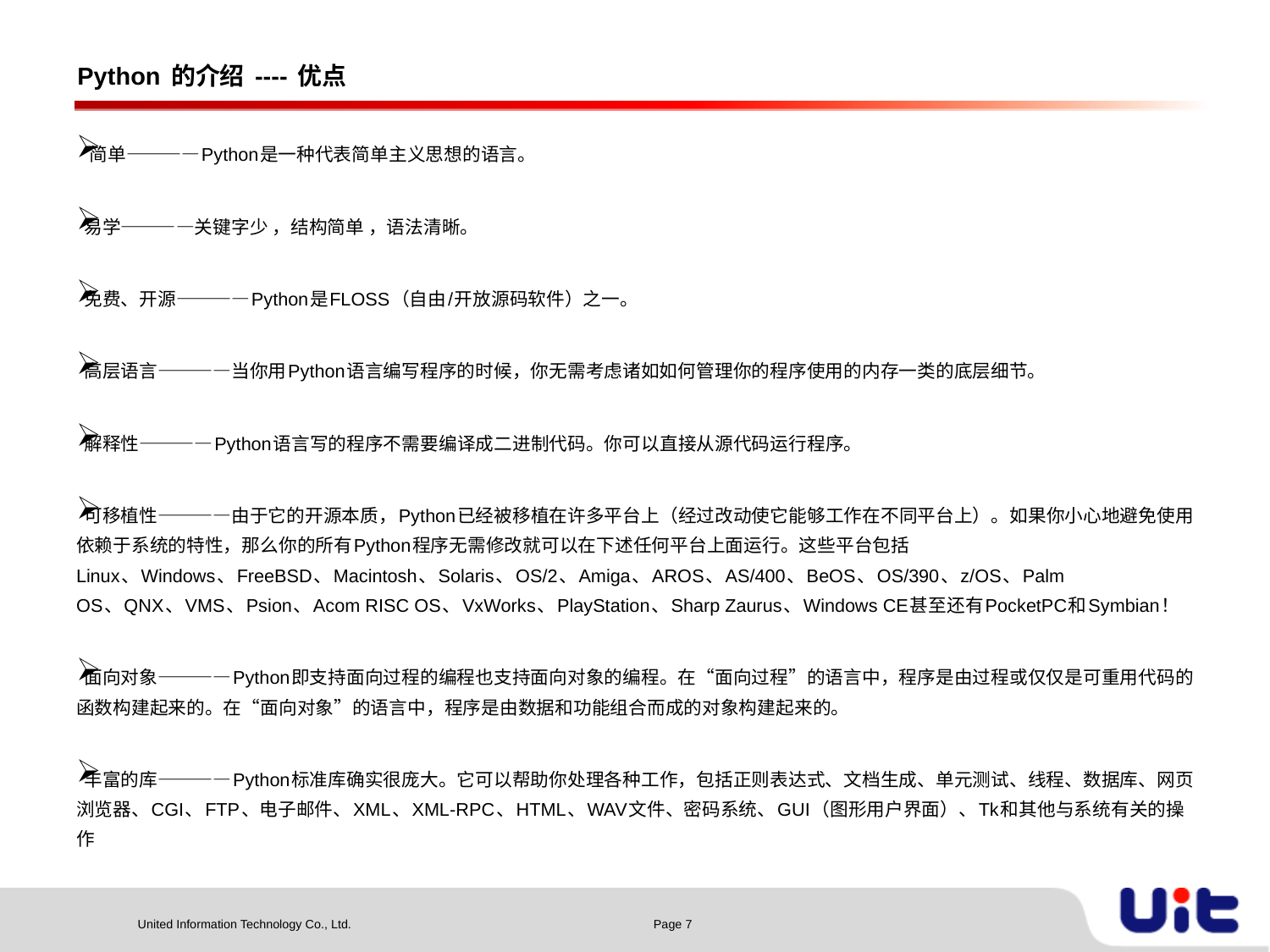

Python的介绍----优点

 简单————Python是一种代表简单主义思想的语言。

易学————关键字少 ，结构简单 ，语法清晰。

免费、开源————Python是FLOSS（自由/开放源码软件）之一。

高层语言————当你用Python语言编写程序的时候，你无需考虑诸如如何管理你的程序使用的内存一类的底层细节。

解释性————Python语言写的程序不需要编译成二进制代码。你可以直接从源代码运行程序。

可移植性————由于它的开源本质，Python已经被移植在许多平台上（经过改动使它能够工作在不同平台上）。如果你小心地避免使用依赖于系统的特性，那么你的所有Python程序无需修改就可以在下述任何平台上面运行。这些平台包括Linux、Windows、FreeBSD、Macintosh、Solaris、OS/2、Amiga、AROS、AS/400、BeOS、OS/390、z/OS、Palm OS、QNX、VMS、Psion、Acom RISC OS、VxWorks、PlayStation、Sharp Zaurus、Windows CE甚至还有PocketPC和Symbian！

面向对象————Python即支持面向过程的编程也支持面向对象的编程。在“面向过程”的语言中，程序是由过程或仅仅是可重用代码的函数构建起来的。在“面向对象”的语言中，程序是由数据和功能组合而成的对象构建起来的。

丰富的库————Python标准库确实很庞大。它可以帮助你处理各种工作，包括正则表达式、文档生成、单元测试、线程、数据库、网页浏览器、CGI、FTP、电子邮件、XML、XML-RPC、HTML、WAV文件、密码系统、GUI（图形用户界面）、Tk和其他与系统有关的操作

Page 7